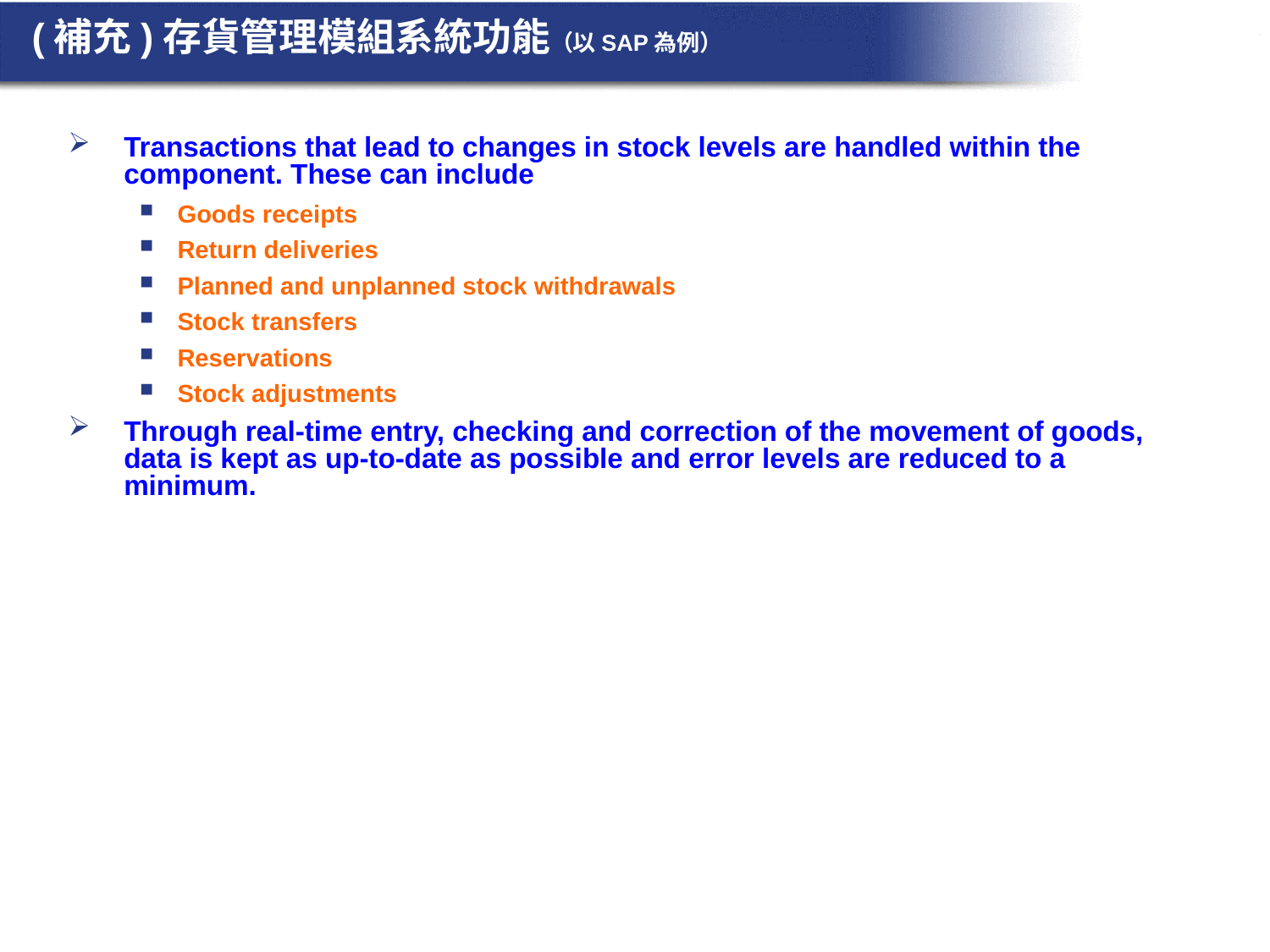

# (補充)存貨管理模組系統功能（以SAP為例）
Transactions that lead to changes in stock levels are handled within the component. These can include
Goods receipts
Return deliveries
Planned and unplanned stock withdrawals
Stock transfers
Reservations
Stock adjustments
Through real-time entry, checking and correction of the movement of goods, data is kept as up-to-date as possible and error levels are reduced to a minimum.